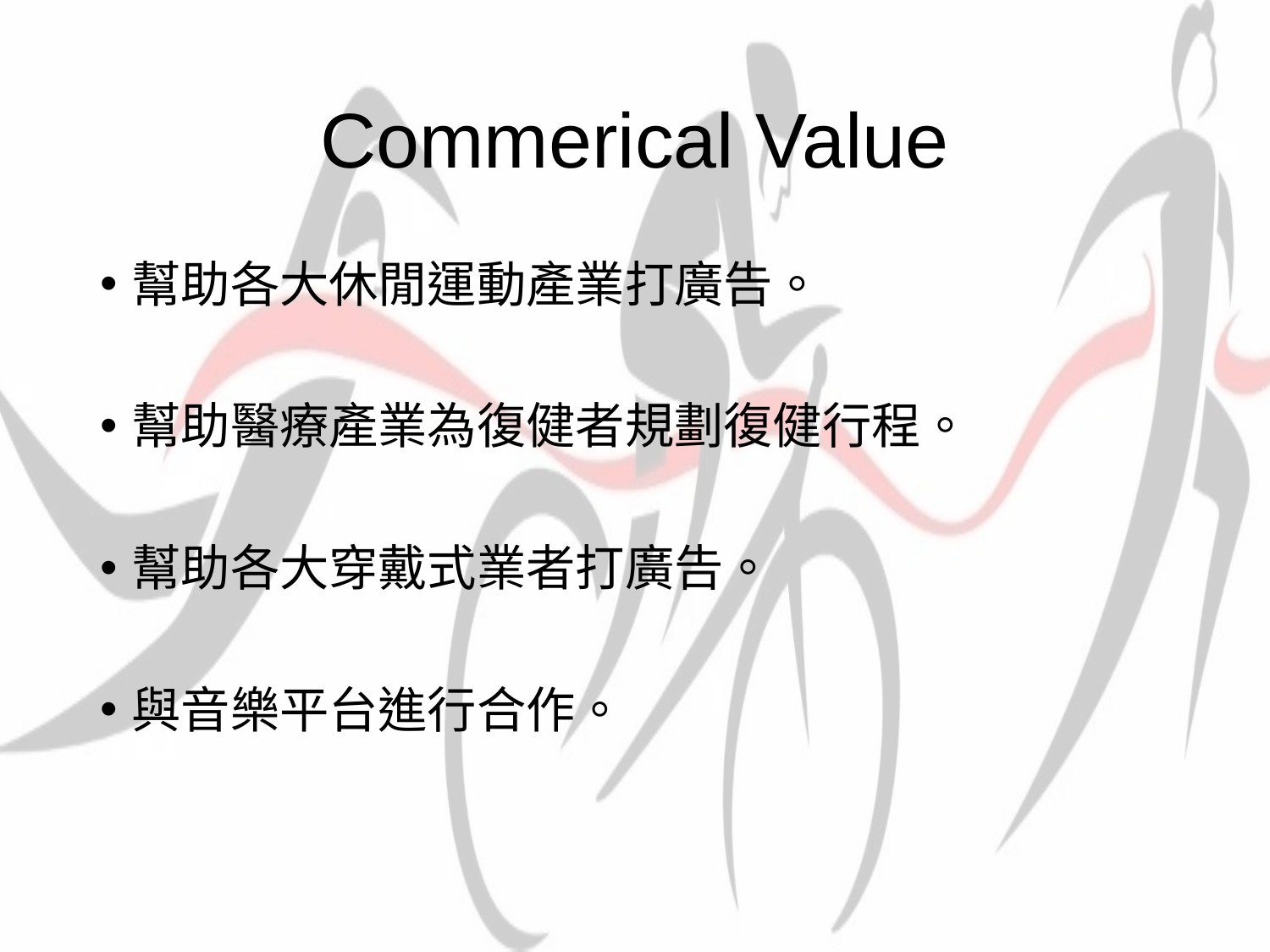

# Commerical Value
幫助各大休閒運動產業打廣告。

幫助醫療產業為復健者規劃復健行程。

幫助各大穿戴式業者打廣告。

與音樂平台進行合作。